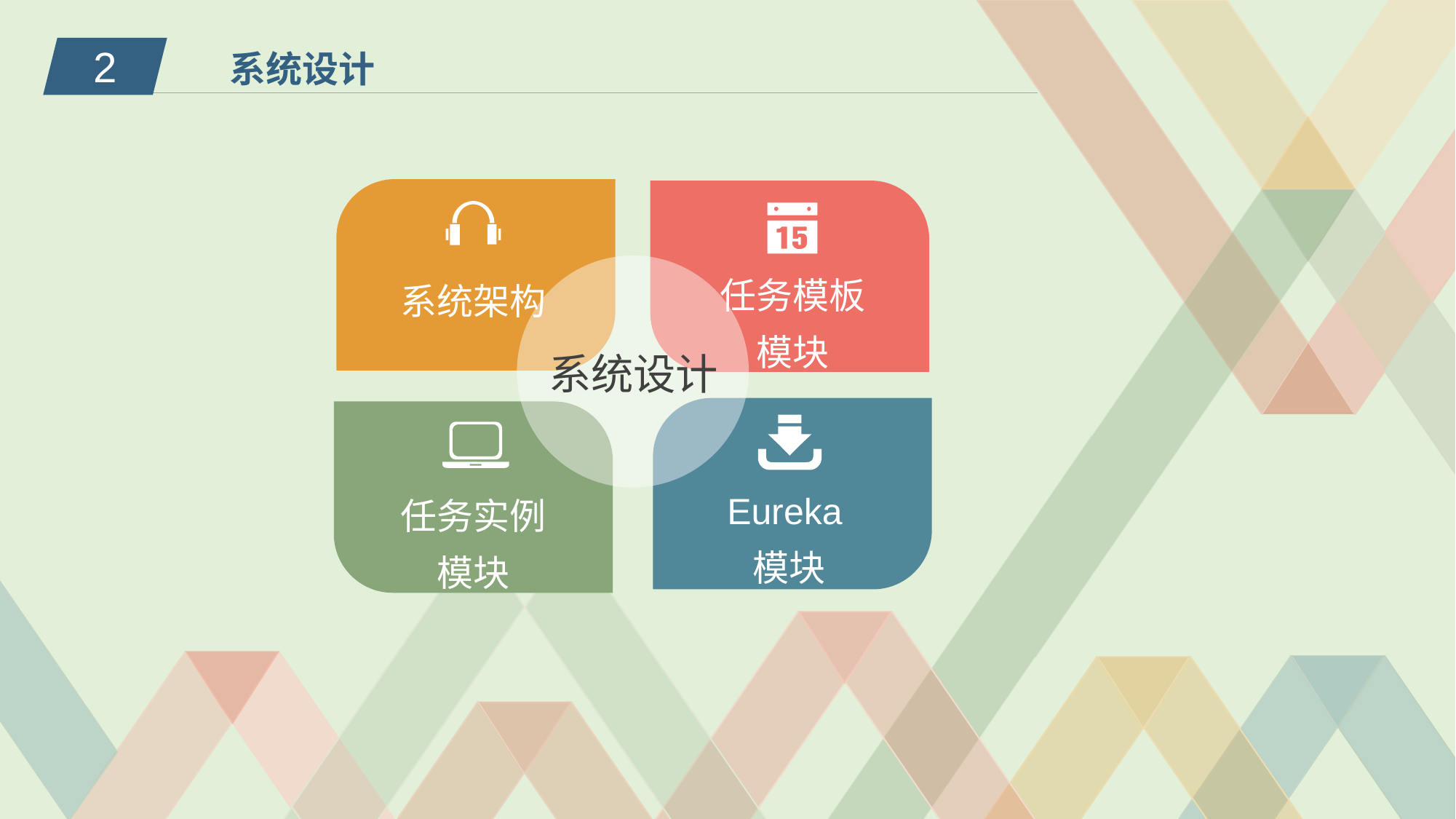

2

系统设计

系统架构

任务模板模块

系统设计

Eureka模块

任务实例模块